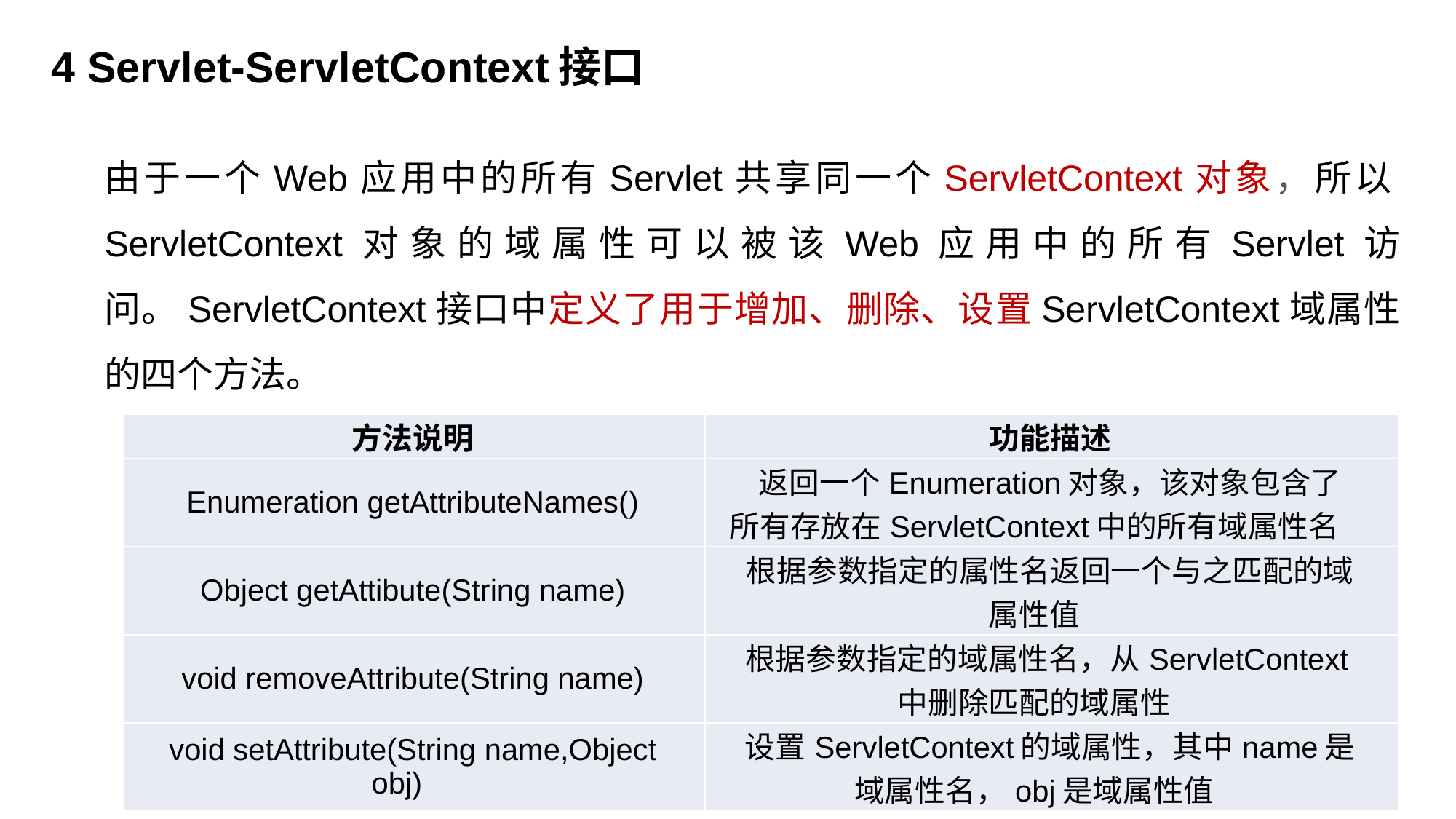

4 Servlet-ServletContext接口
由于一个Web应用中的所有Servlet共享同一个ServletContext对象，所以ServletContext对象的域属性可以被该Web应用中的所有Servlet访问。ServletContext接口中定义了用于增加、删除、设置ServletContext域属性的四个方法。
| 方法说明 | 功能描述 |
| --- | --- |
| Enumeration getAttributeNames() | 返回一个Enumeration对象，该对象包含了所有存放在ServletContext中的所有域属性名 |
| Object getAttibute(String name) | 根据参数指定的属性名返回一个与之匹配的域属性值 |
| void removeAttribute(String name) | 根据参数指定的域属性名，从ServletContext中删除匹配的域属性 |
| void setAttribute(String name,Object obj) | 设置ServletContext的域属性，其中name是域属性名，obj是域属性值 |